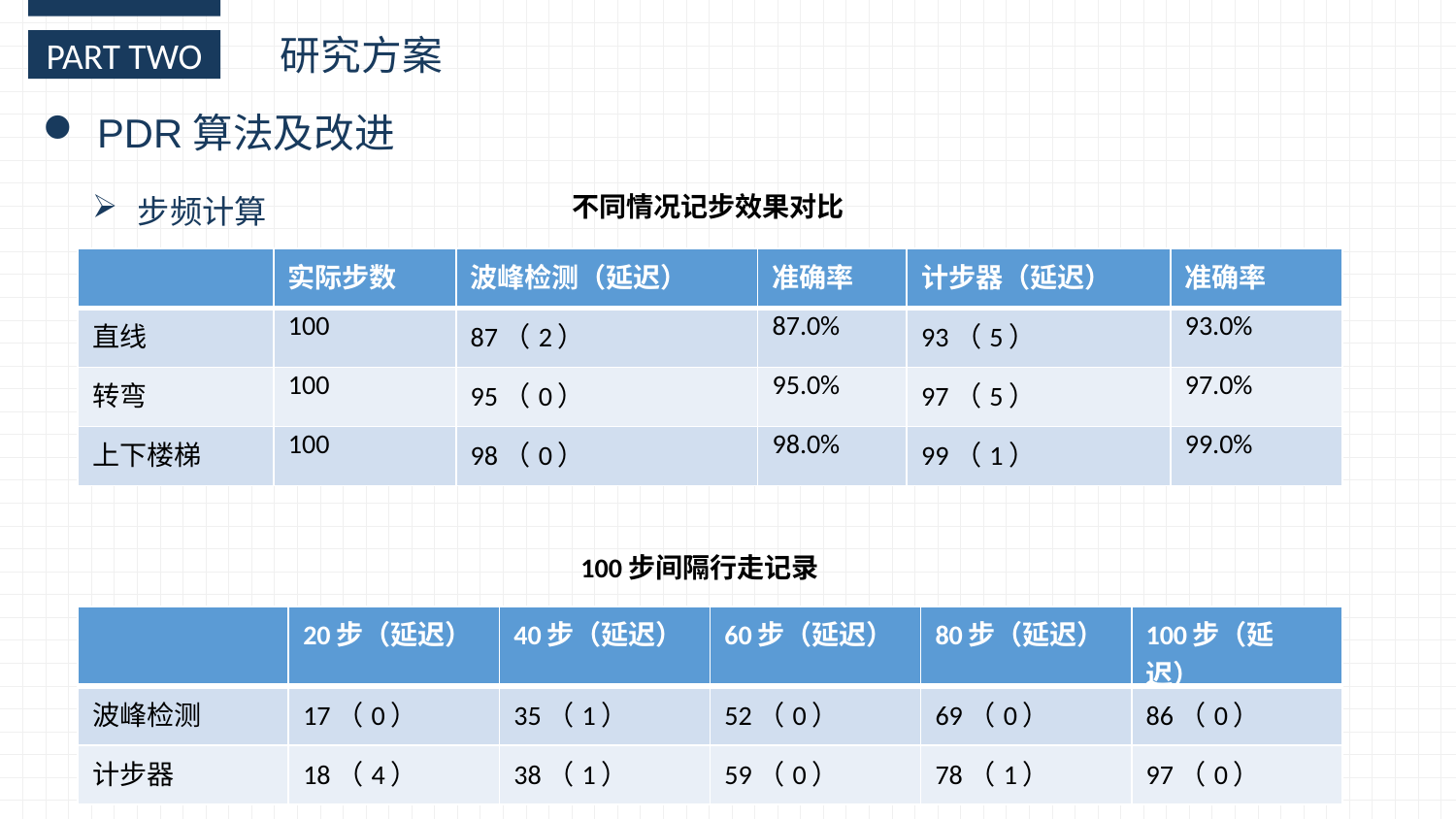

研究方案
PART TWO
PDR算法及改进
步频计算
不同情况记步效果对比
|  | 实际步数 | 波峰检测（延迟） | 准确率 | 计步器（延迟） | 准确率 |
| --- | --- | --- | --- | --- | --- |
| 直线 | 100 | 87（2） | 87.0% | 93（5） | 93.0% |
| 转弯 | 100 | 95（0） | 95.0% | 97（5） | 97.0% |
| 上下楼梯 | 100 | 98（0） | 98.0% | 99（1） | 99.0% |
100步间隔行走记录
|  | 20步（延迟） | 40步（延迟） | 60步（延迟） | 80步（延迟） | 100步（延迟） |
| --- | --- | --- | --- | --- | --- |
| 波峰检测 | 17（0） | 35（1） | 52（0） | 69（0） | 86（0） |
| 计步器 | 18（4） | 38（1） | 59（0） | 78（1） | 97（0） |